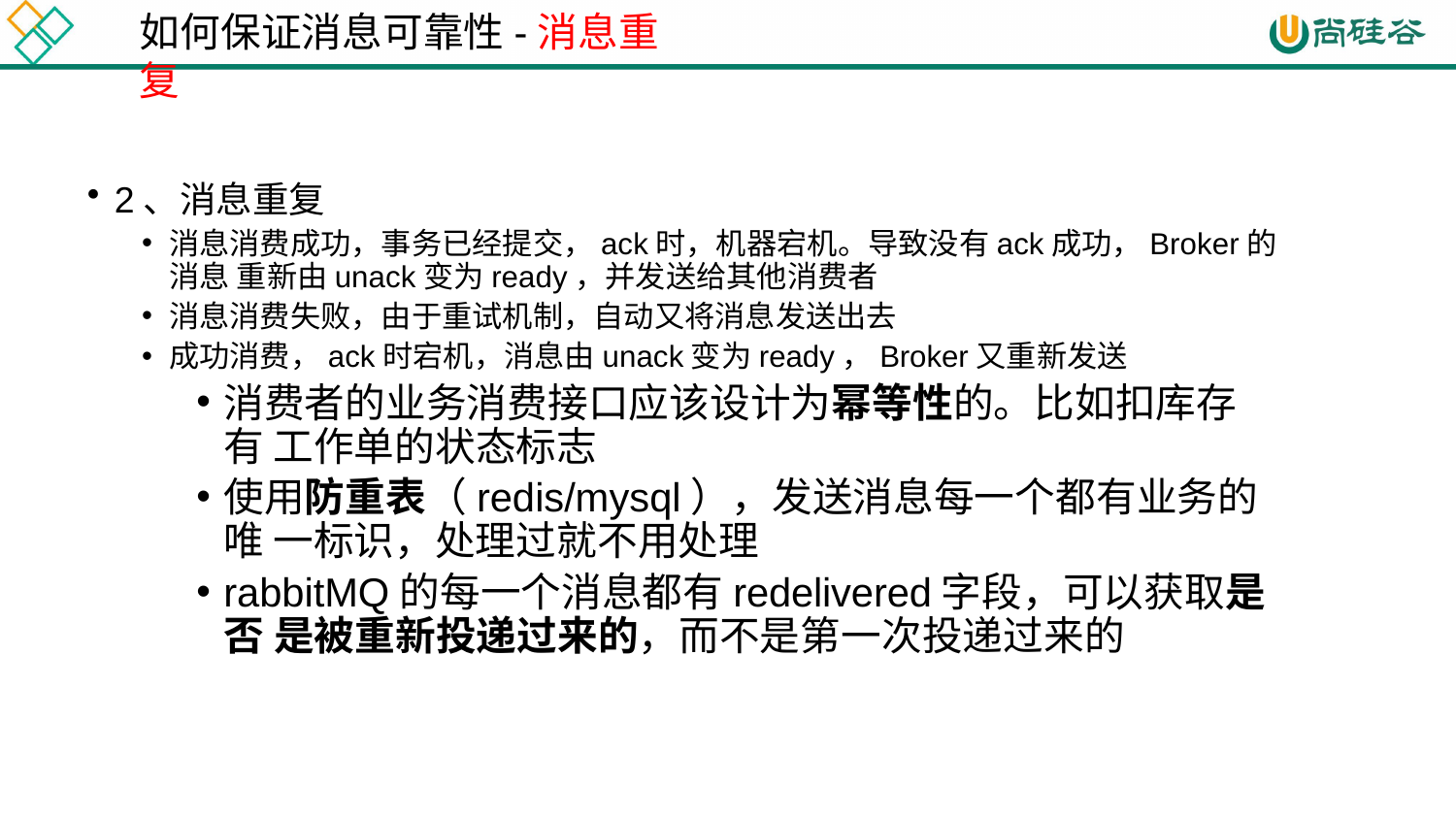

# 如何保证消息可靠性-消息重复
2、消息重复
消息消费成功，事务已经提交，ack时，机器宕机。导致没有ack成功，Broker的消息 重新由unack变为ready，并发送给其他消费者
消息消费失败，由于重试机制，自动又将消息发送出去
成功消费，ack时宕机，消息由unack变为ready，Broker又重新发送
消费者的业务消费接口应该设计为幂等性的。比如扣库存有 工作单的状态标志
使用防重表（redis/mysql），发送消息每一个都有业务的唯 一标识，处理过就不用处理
rabbitMQ的每一个消息都有redelivered字段，可以获取是否 是被重新投递过来的，而不是第一次投递过来的